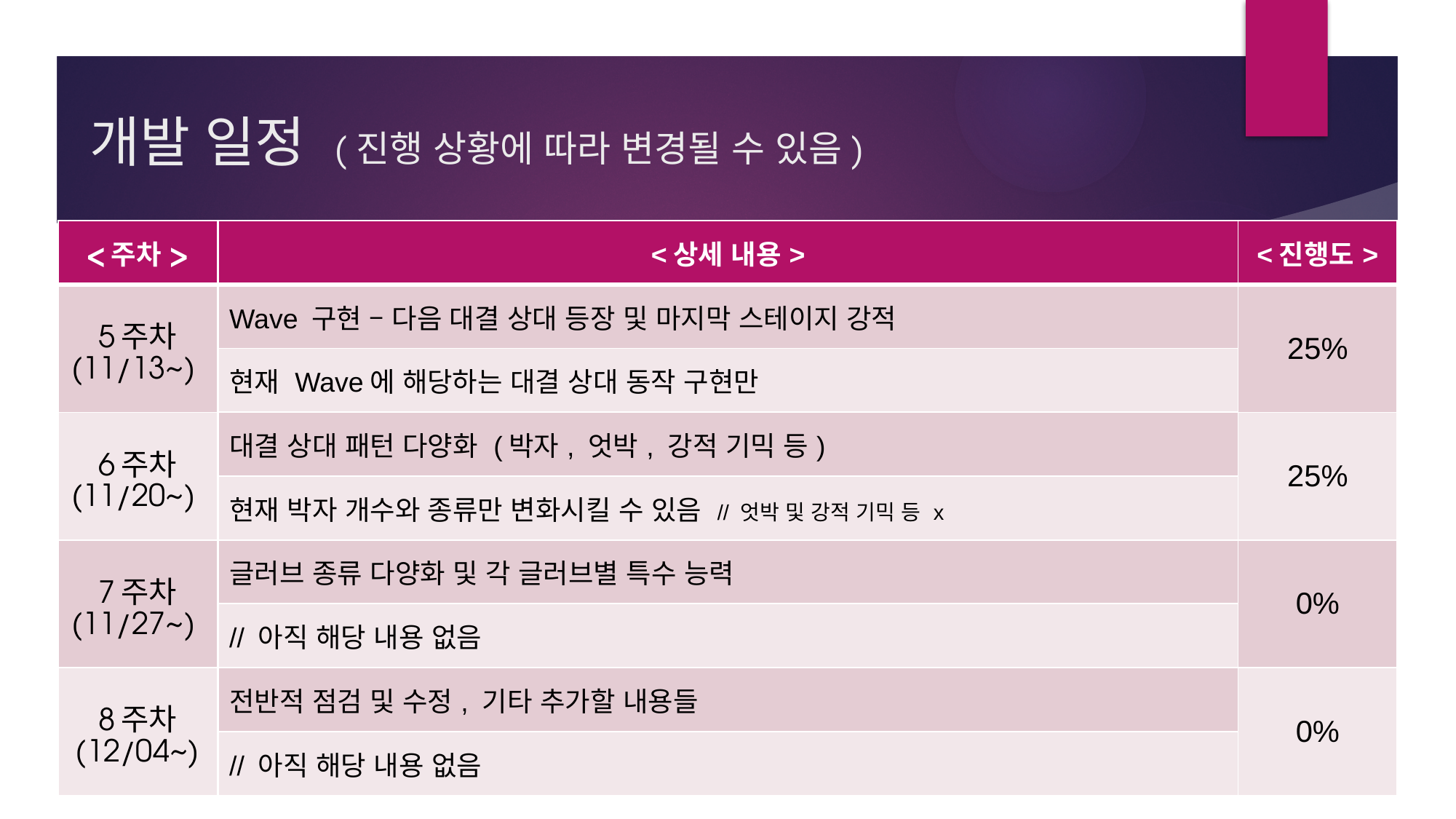

# 개발 일정 (진행 상황에 따라 변경될 수 있음)
| <주차> |
| --- |
| 5주차 (11/13~) |
| 6주차 (11/20~) |
| 7주차 (11/27~) |
| 8주차 (12/04~) |
| <상세 내용> |
| --- |
| Wave 구현 – 다음 대결 상대 등장 및 마지막 스테이지 강적 |
| 현재 Wave에 해당하는 대결 상대 동작 구현만 |
| 대결 상대 패턴 다양화 (박자, 엇박, 강적 기믹 등) |
| 현재 박자 개수와 종류만 변화시킬 수 있음 // 엇박 및 강적 기믹 등 x |
| 글러브 종류 다양화 및 각 글러브별 특수 능력 |
| // 아직 해당 내용 없음 |
| 전반적 점검 및 수정, 기타 추가할 내용들 |
| // 아직 해당 내용 없음 |
| <진행도> |
| --- |
| 25% |
| 25% |
| 0% |
| 0% |